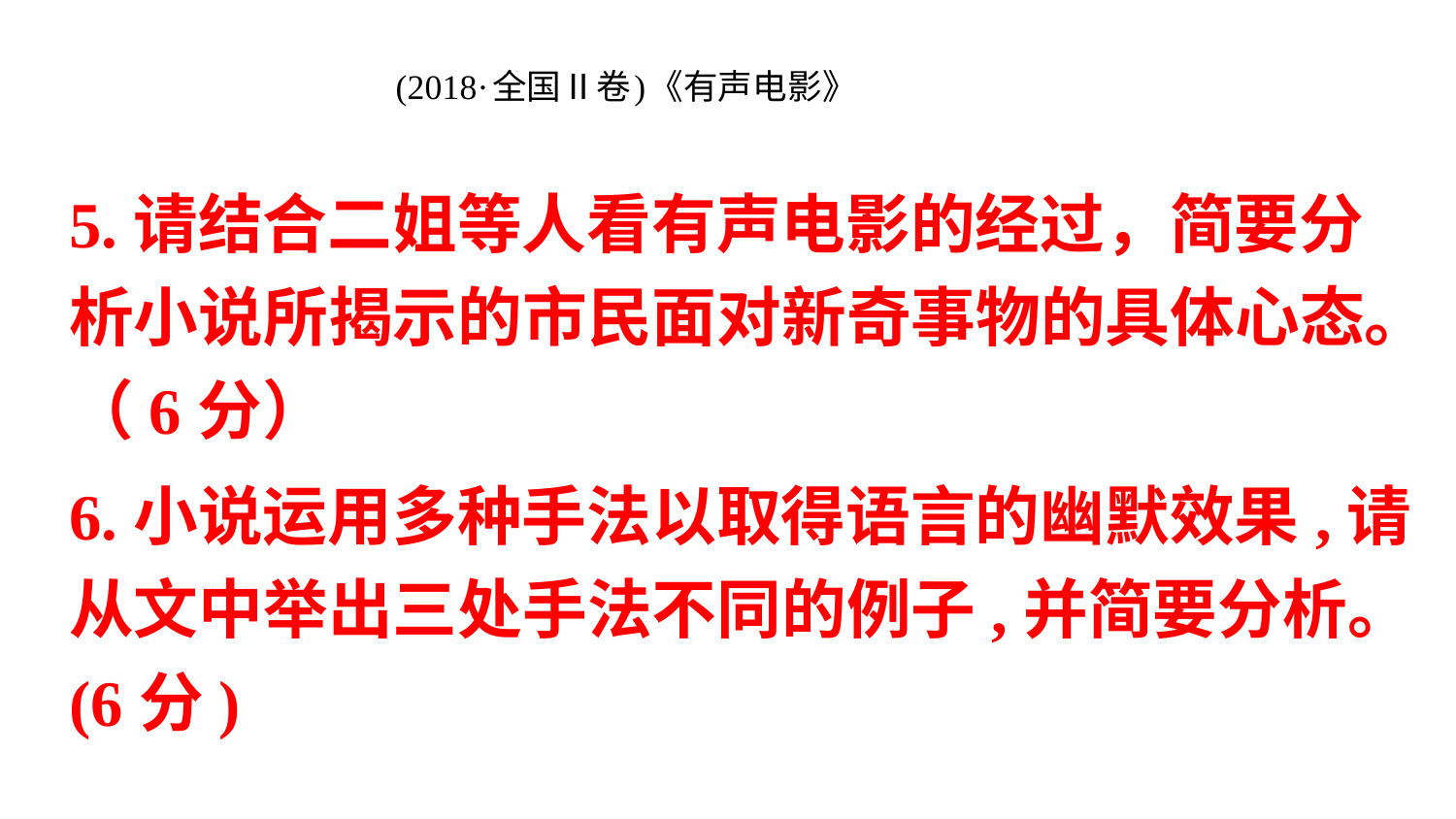

# (2018·全国Ⅱ卷)《有声电影》
5.请结合二姐等人看有声电影的经过，简要分析小说所揭示的市民面对新奇事物的具体心态。（6分）
6.小说运用多种手法以取得语言的幽默效果,请从文中举出三处手法不同的例子,并简要分析。(6分)